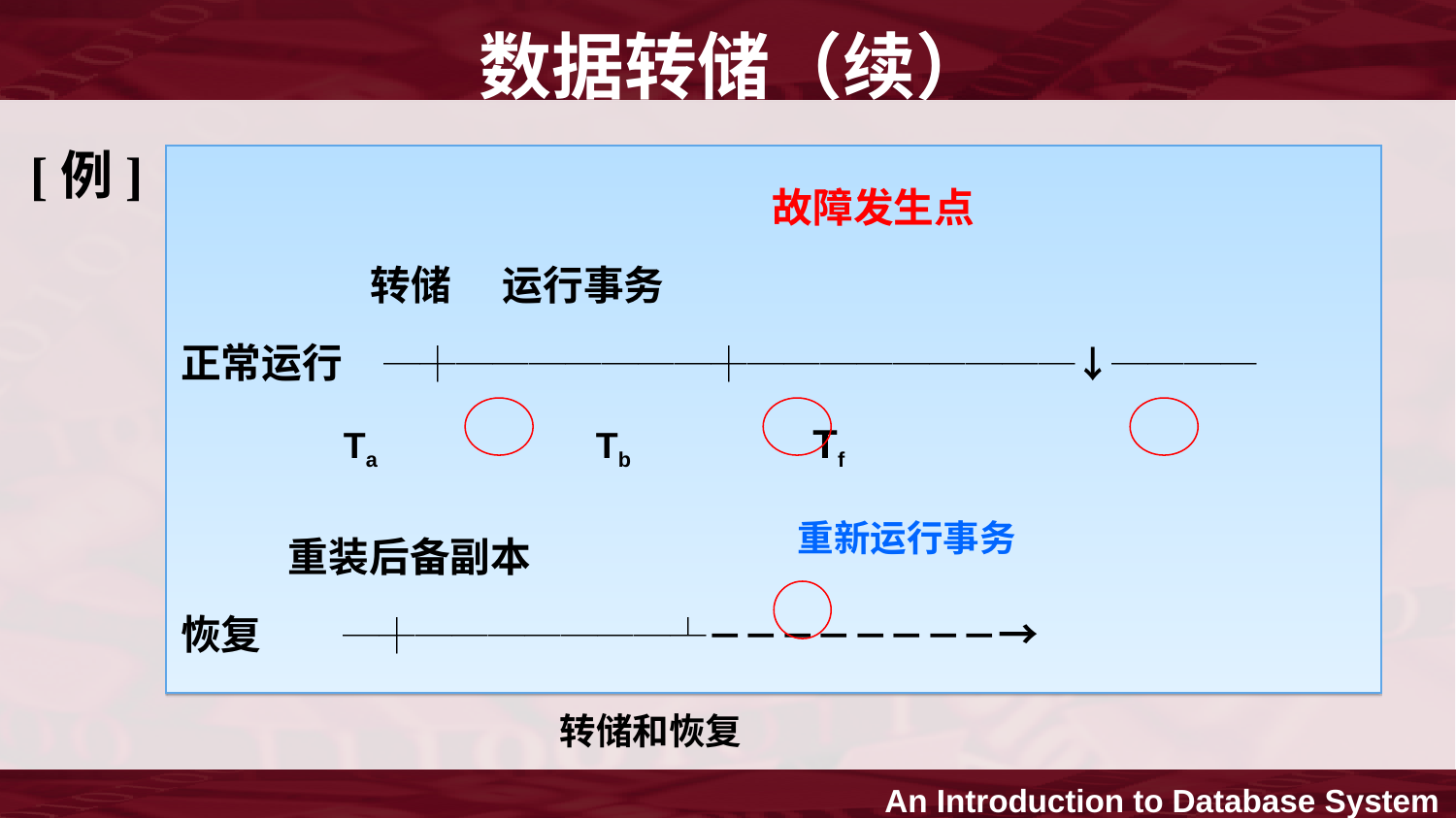

数据转储（续）
[例]
                                                     			 故障发生点
                         转储       运行事务
正常运行     ─┼───────┼─────────↓────
                Ta         　　　Tb                 Tf

            重装后备副本
恢复          ─┼───────┴－－－－－－－－→

重新运行事务

转储和恢复